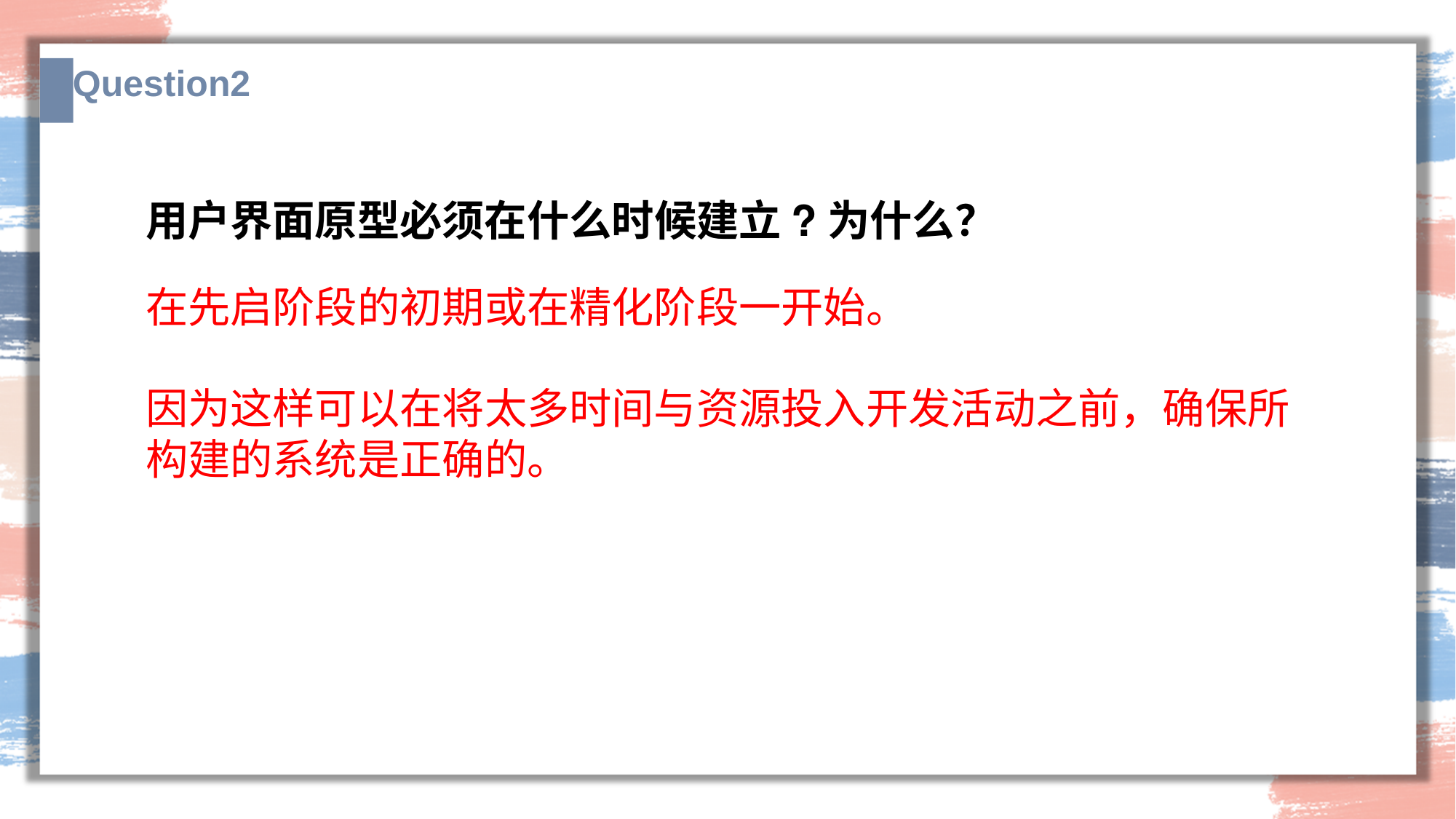

Question2

用户界面原型必须在什么时候建立?为什么？
在先启阶段的初期或在精化阶段一开始。

因为这样可以在将太多时间与资源投入开发活动之前，确保所构建的系统是正确的。